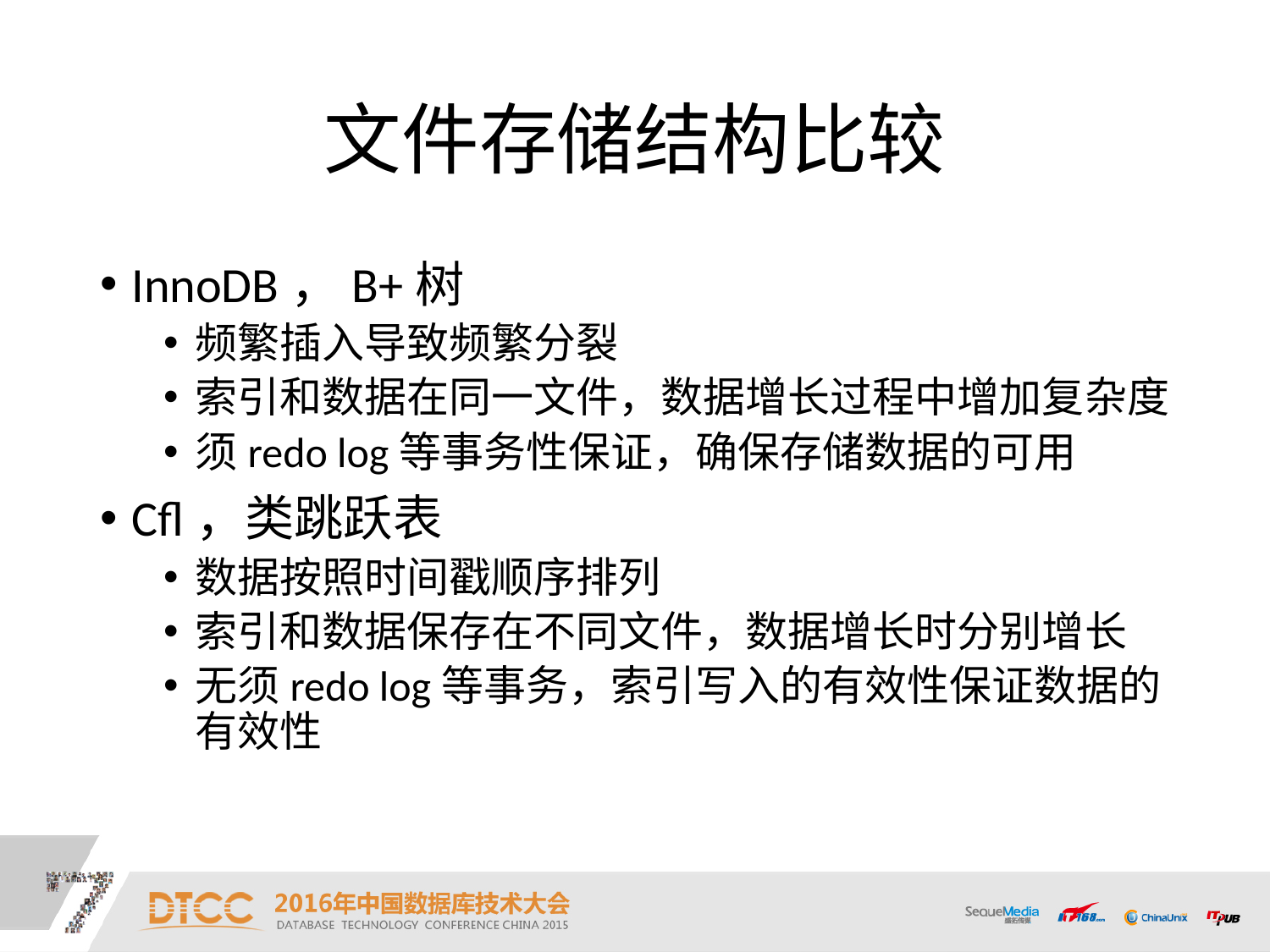

# 文件存储结构比较
InnoDB，B+树
频繁插入导致频繁分裂
索引和数据在同一文件，数据增长过程中增加复杂度
须redo log等事务性保证，确保存储数据的可用
Cfl，类跳跃表
数据按照时间戳顺序排列
索引和数据保存在不同文件，数据增长时分别增长
无须redo log等事务，索引写入的有效性保证数据的有效性